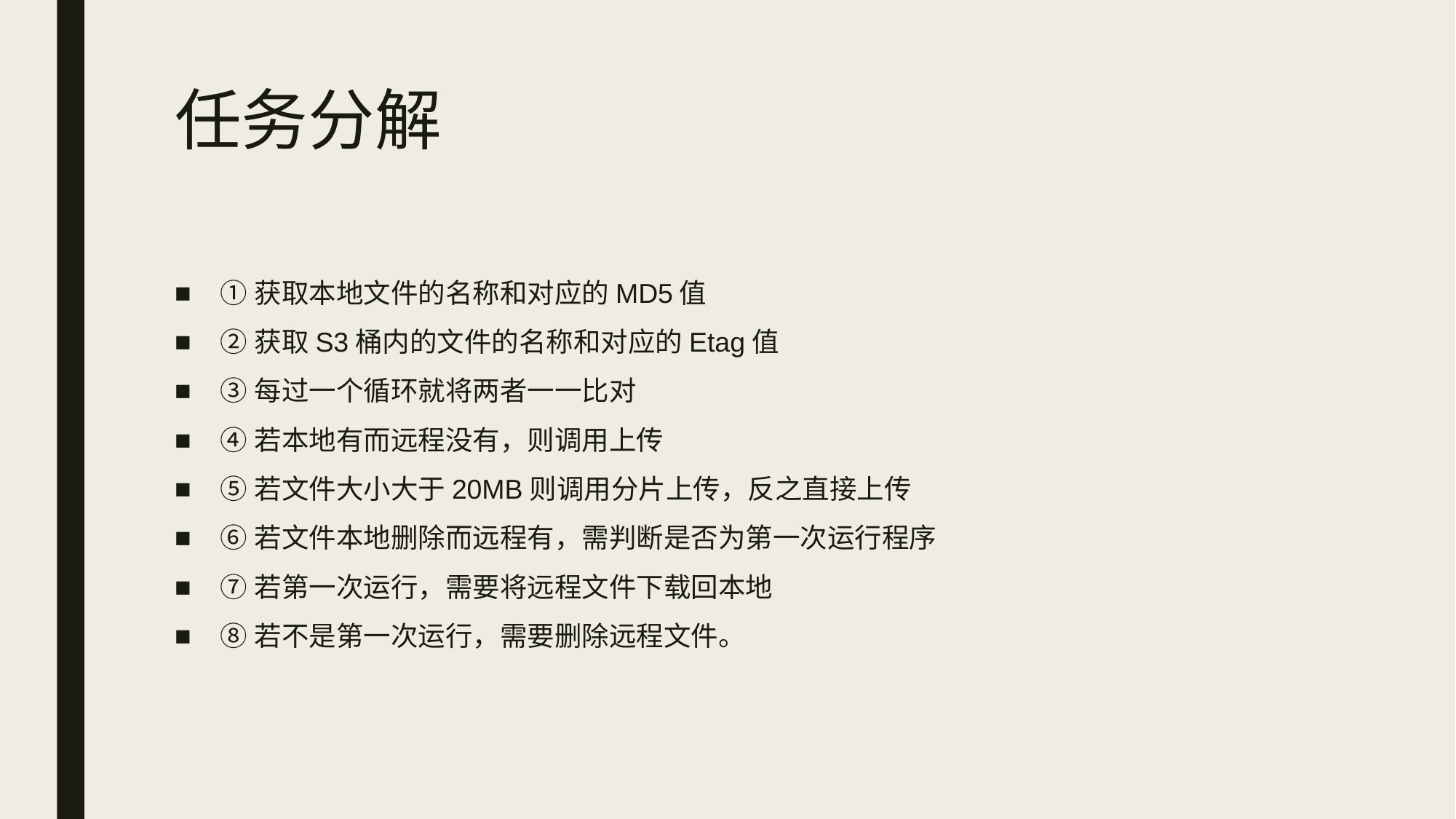

# 任务分解
①获取本地文件的名称和对应的MD5值
②获取S3桶内的文件的名称和对应的Etag值
③每过一个循环就将两者一一比对
④若本地有而远程没有，则调用上传
⑤若文件大小大于20MB则调用分片上传，反之直接上传
⑥若文件本地删除而远程有，需判断是否为第一次运行程序
⑦若第一次运行，需要将远程文件下载回本地
⑧若不是第一次运行，需要删除远程文件。